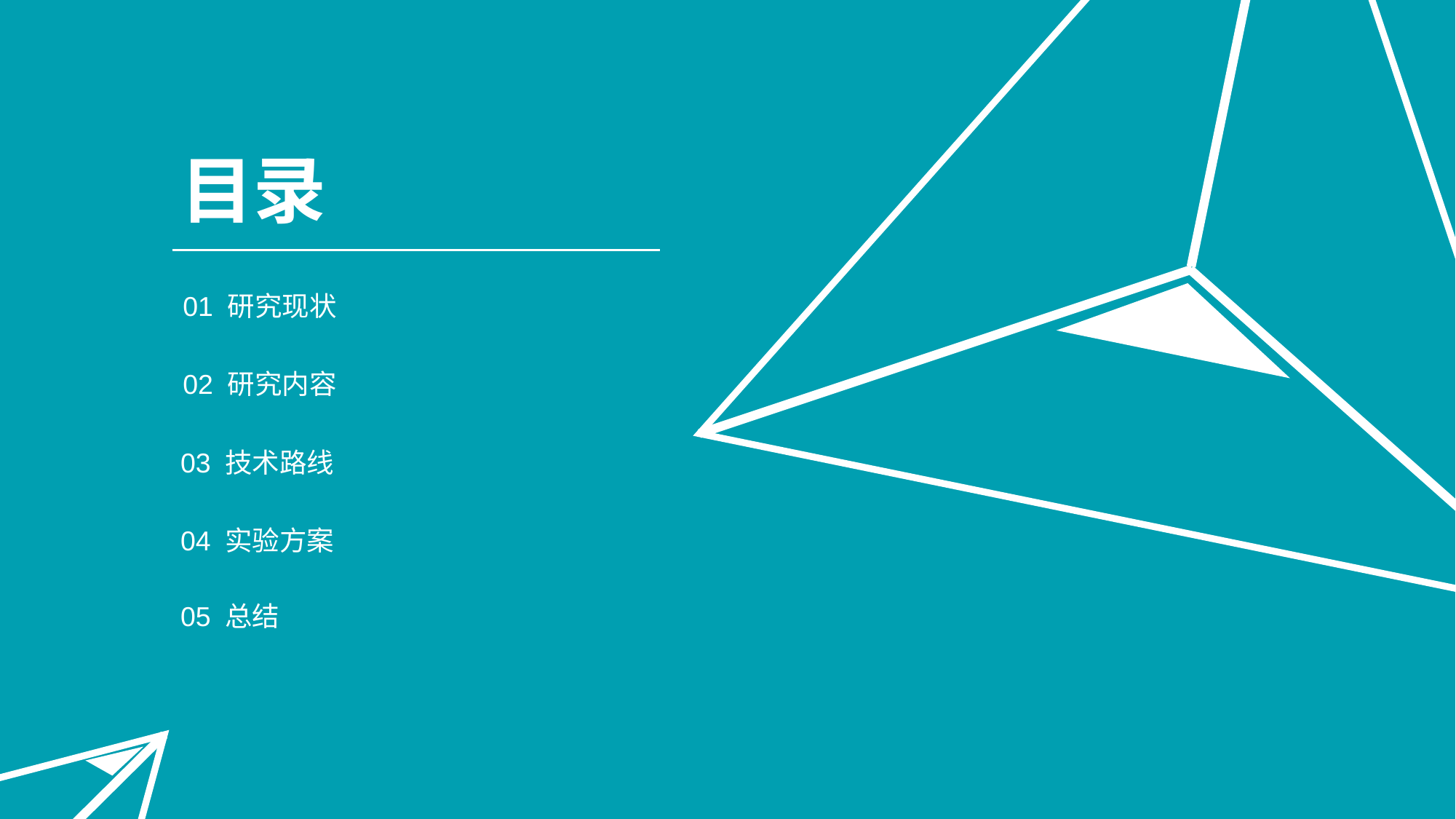

目录
01 研究现状
02 研究内容
03 技术路线
04 实验方案
05 总结